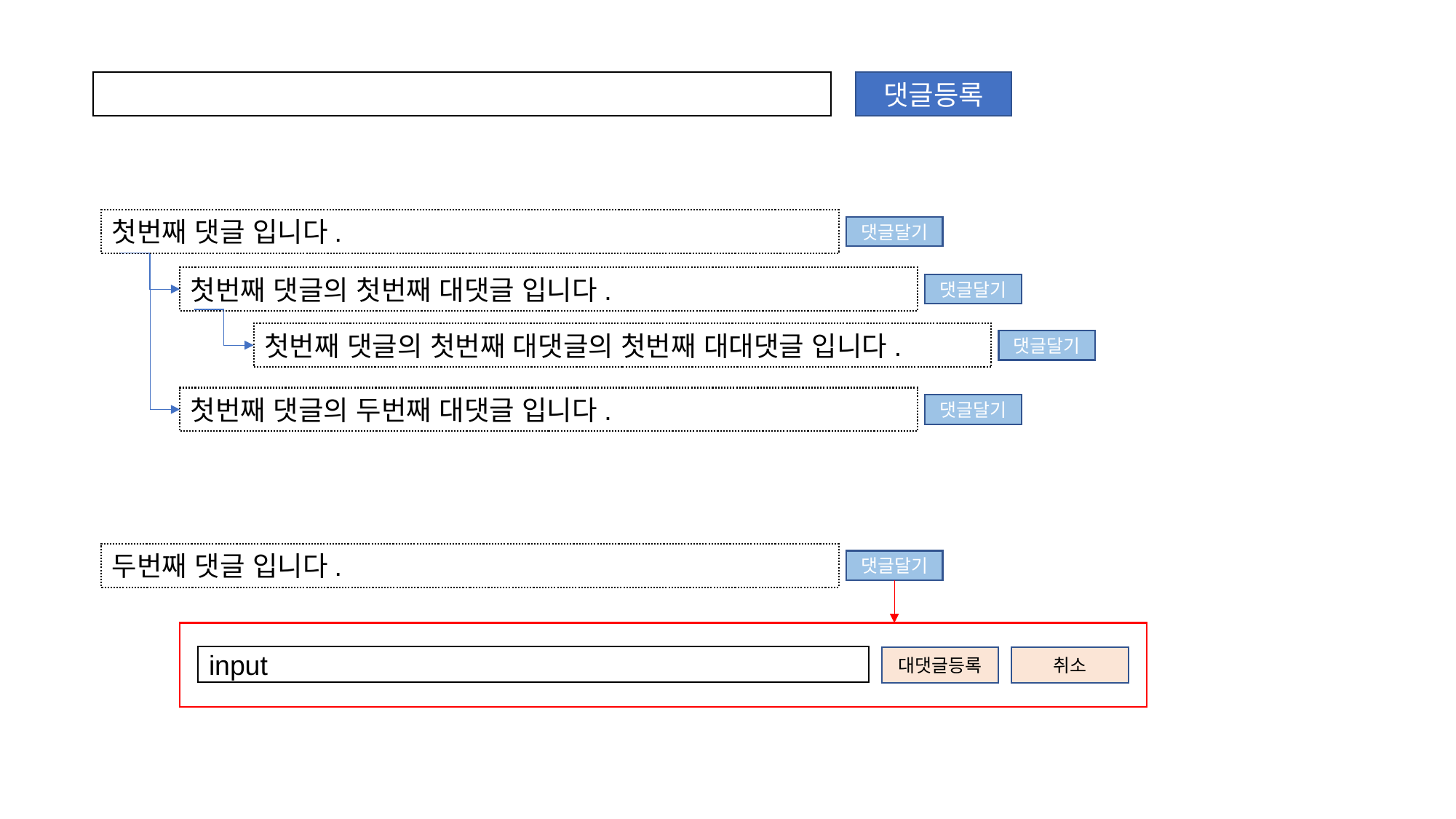

댓글등록
첫번째 댓글 입니다.
댓글달기
첫번째 댓글의 첫번째 대댓글 입니다.
댓글달기
첫번째 댓글의 첫번째 대댓글의 첫번째 대대댓글 입니다.
댓글달기
첫번째 댓글의 두번째 대댓글 입니다.
댓글달기
두번째 댓글 입니다.
댓글달기

input
대댓글등록
취소